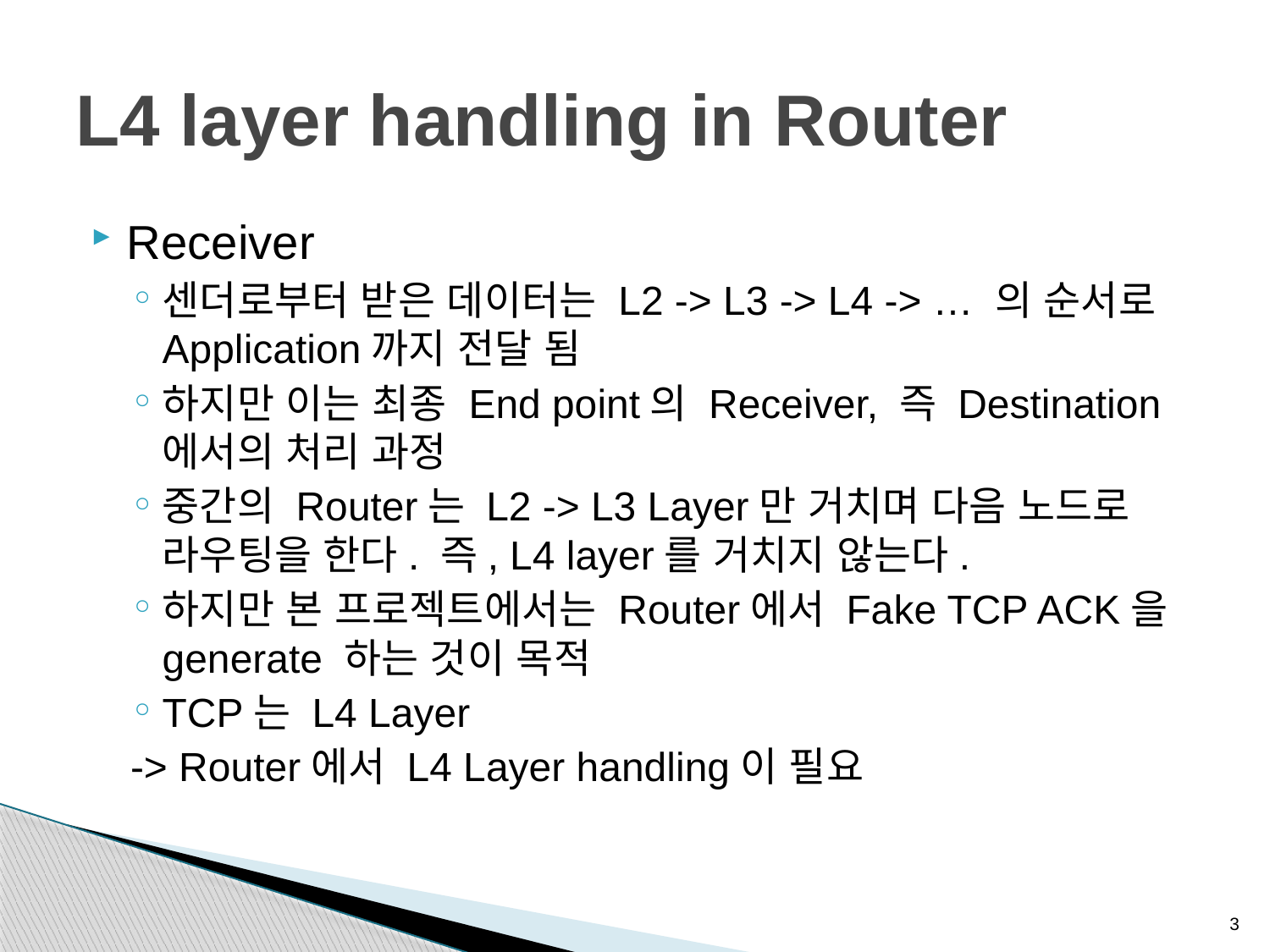

# L4 layer handling in Router
Receiver
센더로부터 받은 데이터는 L2 -> L3 -> L4 -> … 의 순서로 Application까지 전달 됨
하지만 이는 최종 End point의 Receiver, 즉 Destination에서의 처리 과정
중간의 Router는 L2 -> L3 Layer만 거치며 다음 노드로 라우팅을 한다. 즉, L4 layer를 거치지 않는다.
하지만 본 프로젝트에서는 Router에서 Fake TCP ACK을 generate 하는 것이 목적
TCP는 L4 Layer
-> Router에서 L4 Layer handling이 필요

3